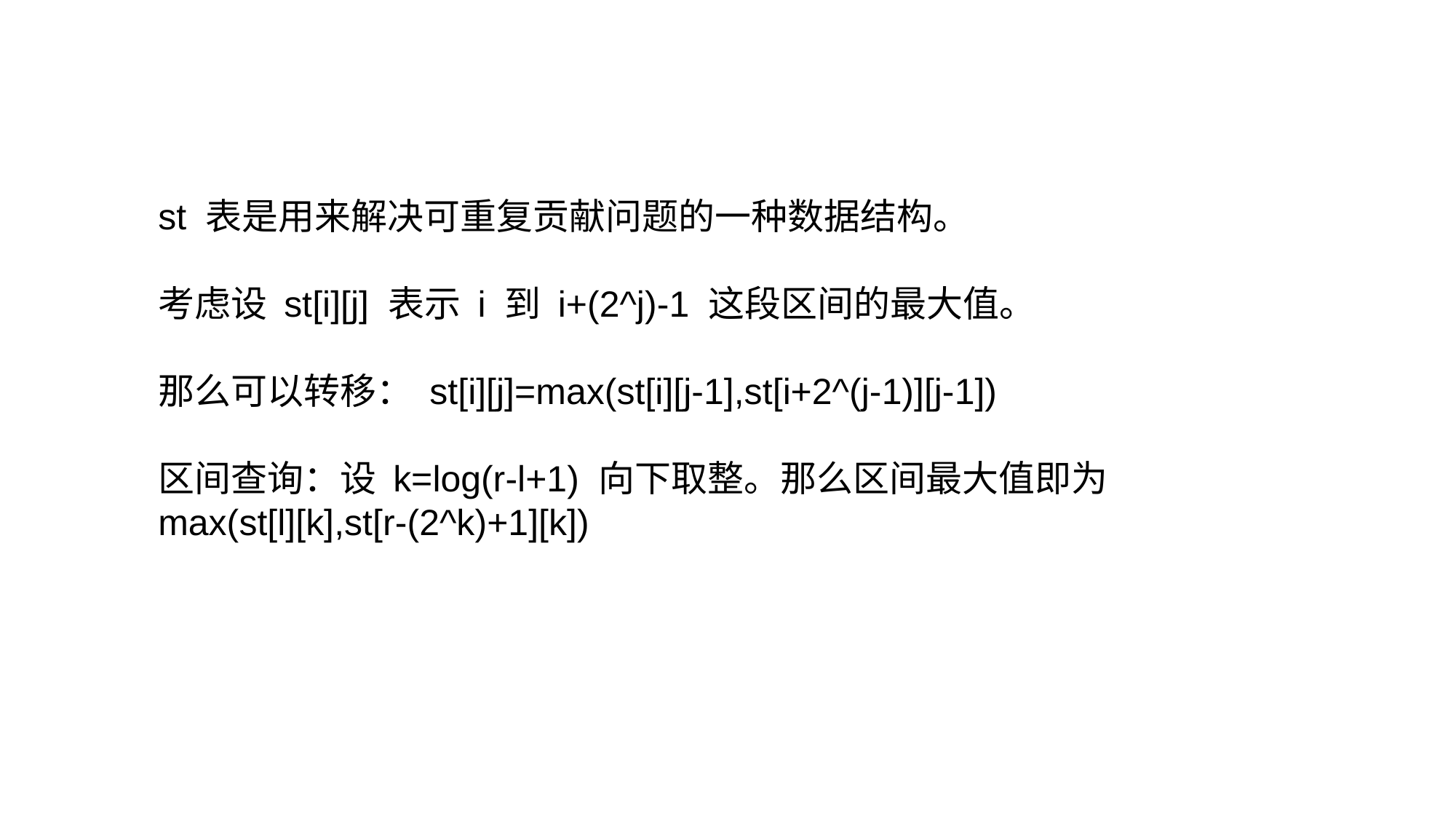

st 表是用来解决可重复贡献问题的一种数据结构。

考虑设 st[i][j] 表示 i 到 i+(2^j)-1 这段区间的最大值。

那么可以转移： st[i][j]=max(st[i][j-1],st[i+2^(j-1)][j-1])

区间查询：设 k=log(r-l+1) 向下取整。那么区间最大值即为
max(st[l][k],st[r-(2^k)+1][k])